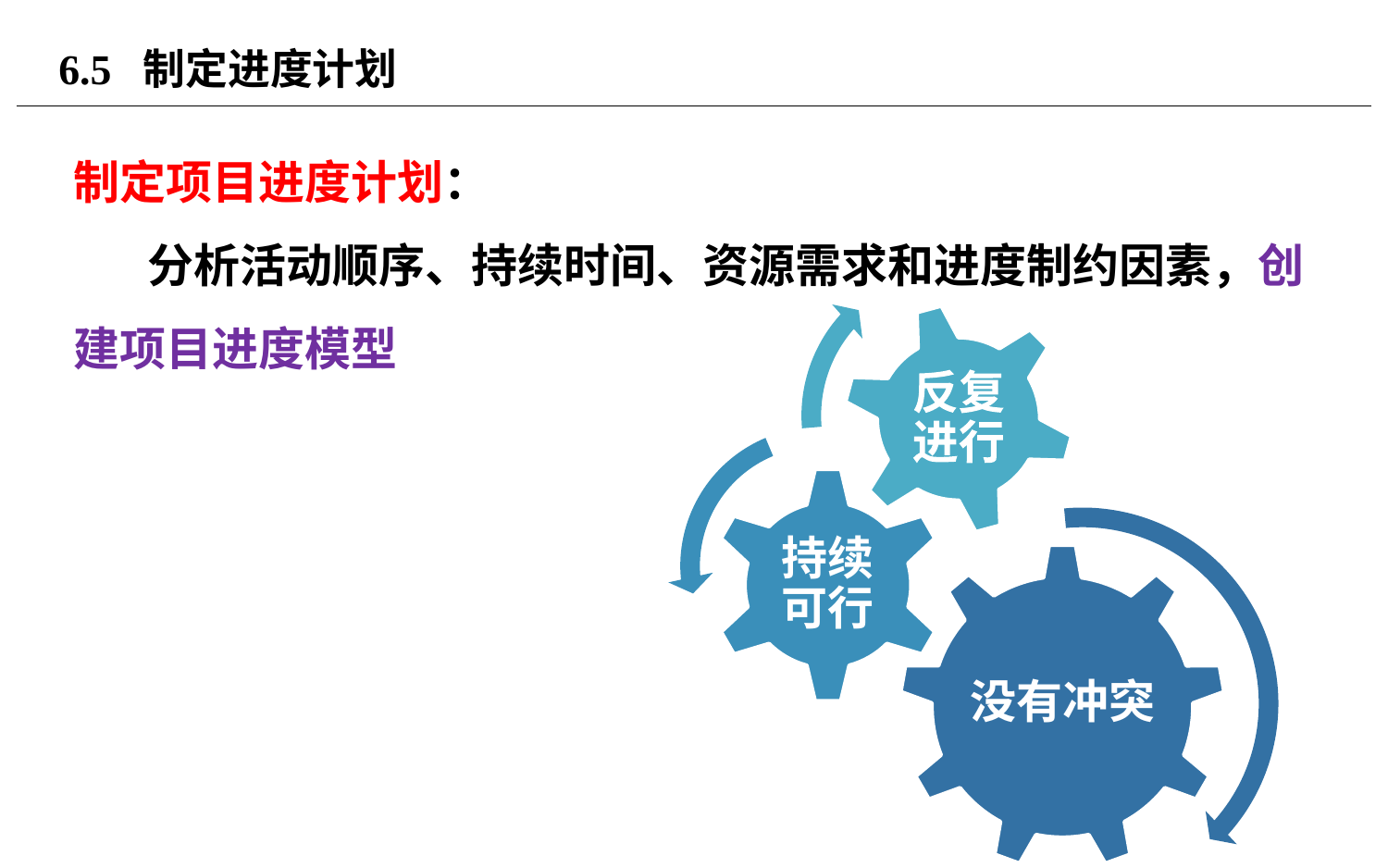

# 6.5  制定进度计划
制定项目进度计划：
      分析活动顺序、持续时间、资源需求和进度制约因素，创建项目进度模型

没有冲突
持续可行
反复进行